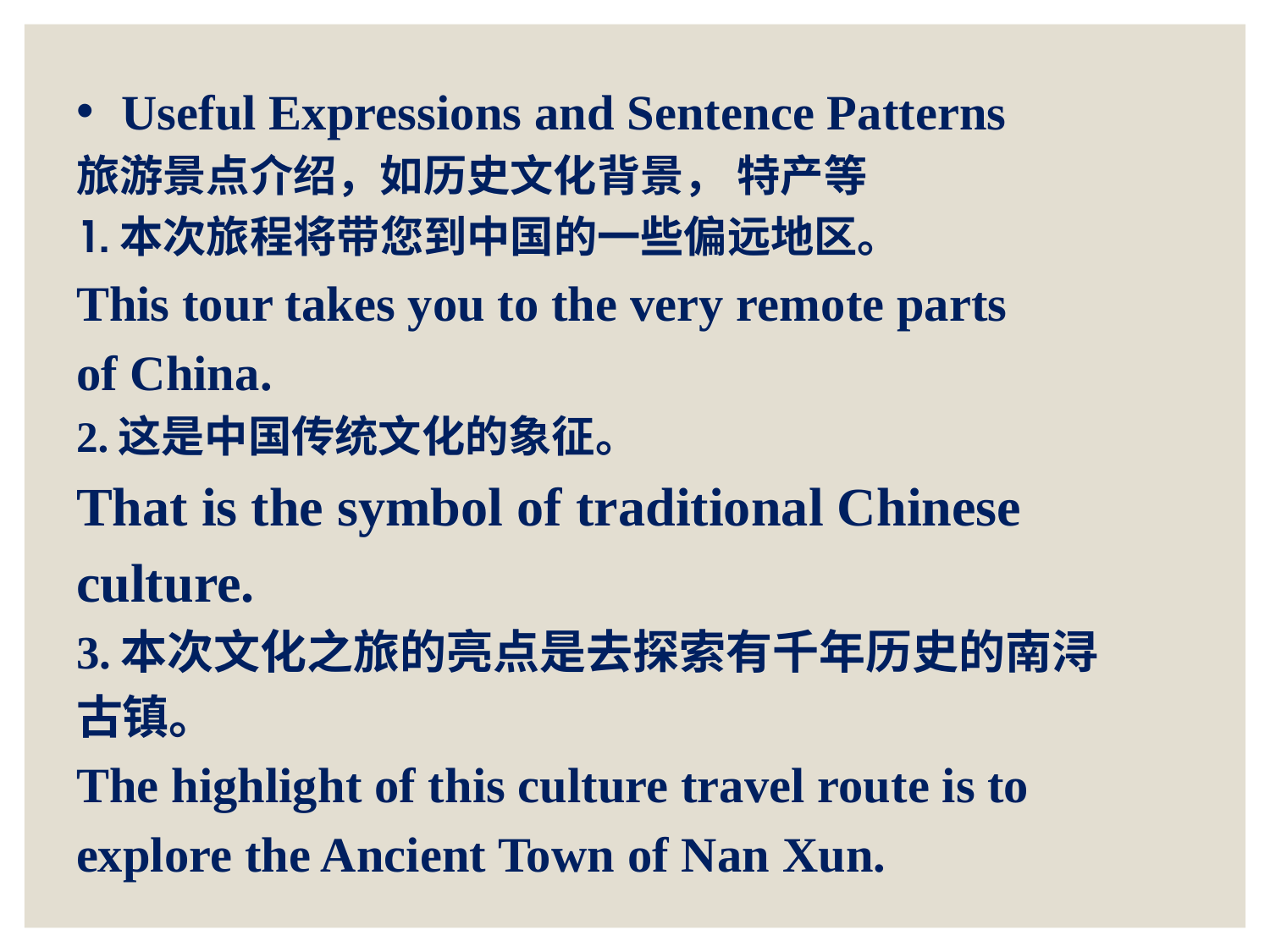

Useful Expressions and Sentence Patterns
旅游景点介绍，如历史文化背景， 特产等
1.本次旅程将带您到中国的一些偏远地区。
This tour takes you to the very remote parts
of China.
2.这是中国传统文化的象征。
That is the symbol of traditional Chinese
culture.
3.本次文化之旅的亮点是去探索有千年历史的南浔
古镇。
The highlight of this culture travel route is to
explore the Ancient Town of Nan Xun.